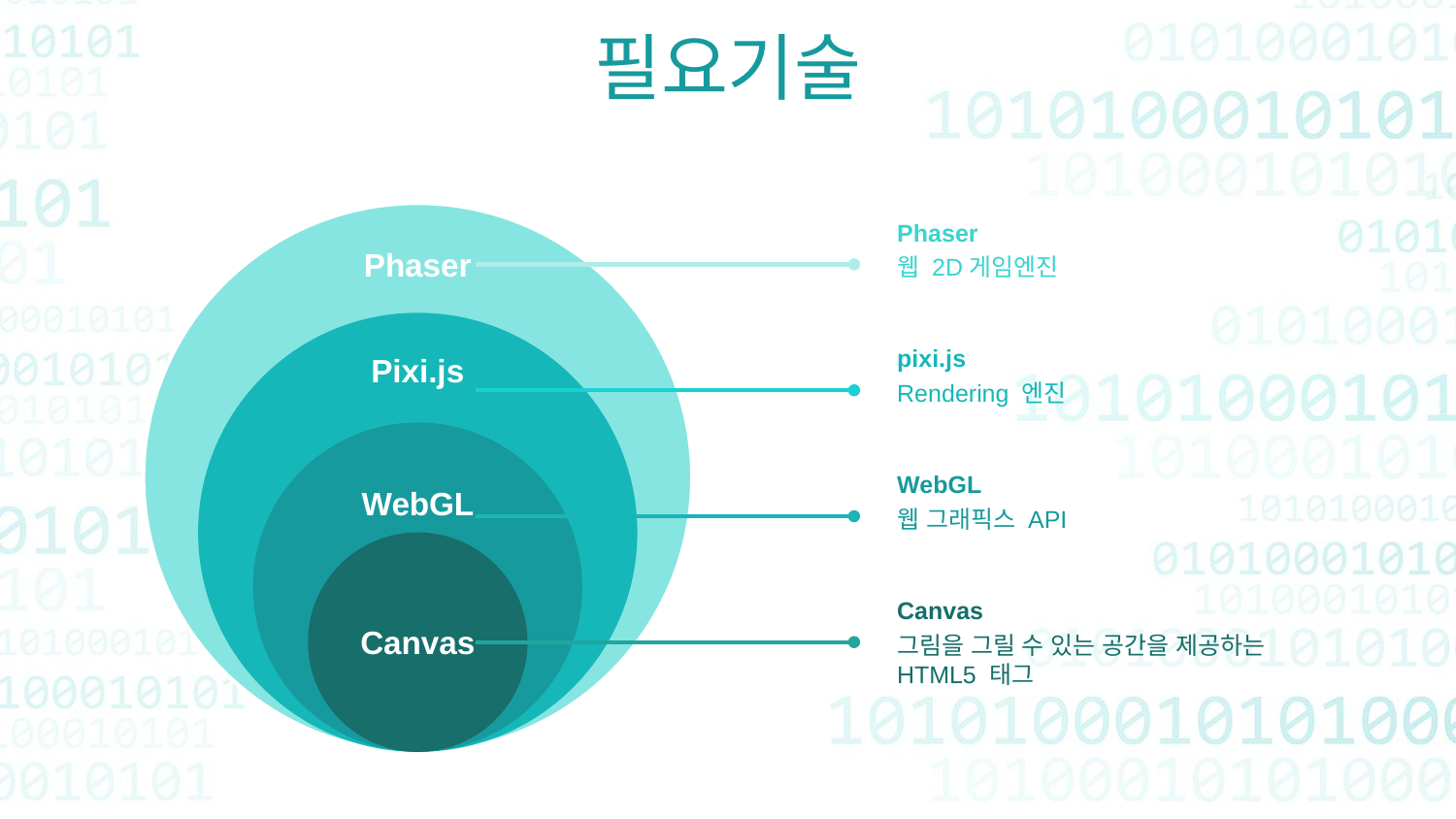

필요기술

Phaser
웹 2D게임엔진
Phaser
pixi.js
Rendering 엔진
Pixi.js
WebGL
웹 그래픽스 API
WebGL
Canvas
그림을 그릴 수 있는 공간을 제공하는 HTML5 태그
Canvas